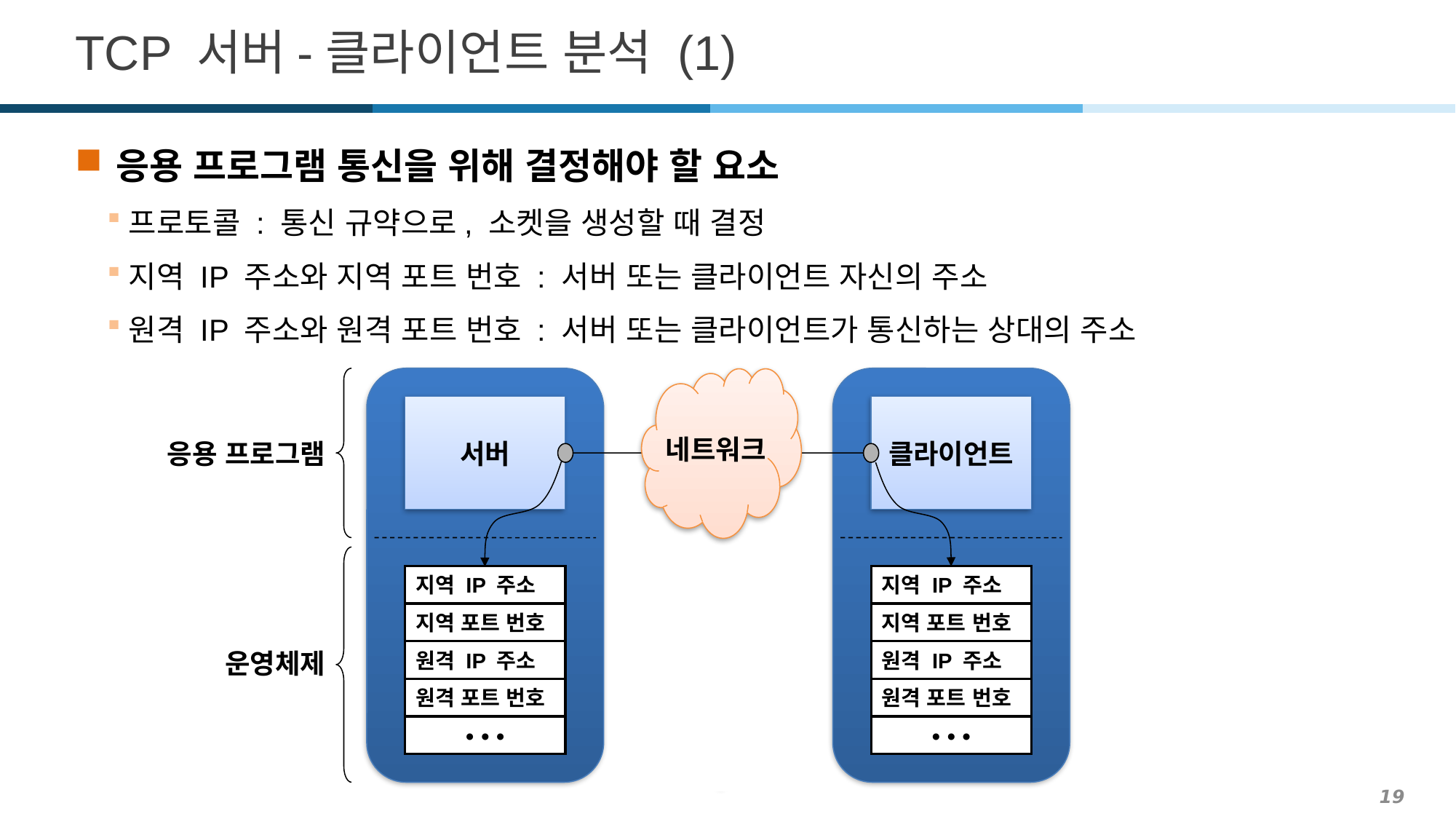

# TCP 서버-클라이언트 분석 (1)
응용 프로그램 통신을 위해 결정해야 할 요소
프로토콜 : 통신 규약으로, 소켓을 생성할 때 결정
지역 IP 주소와 지역 포트 번호 : 서버 또는 클라이언트 자신의 주소
원격 IP 주소와 원격 포트 번호 : 서버 또는 클라이언트가 통신하는 상대의 주소

네트워크

서버
클라이언트
응용 프로그램

지역 IP 주소
지역 IP 주소
지역 포트 번호
지역 포트 번호
원격 IP 주소
원격 IP 주소
운영체제
원격 포트 번호
원격 포트 번호
• • •
• • •